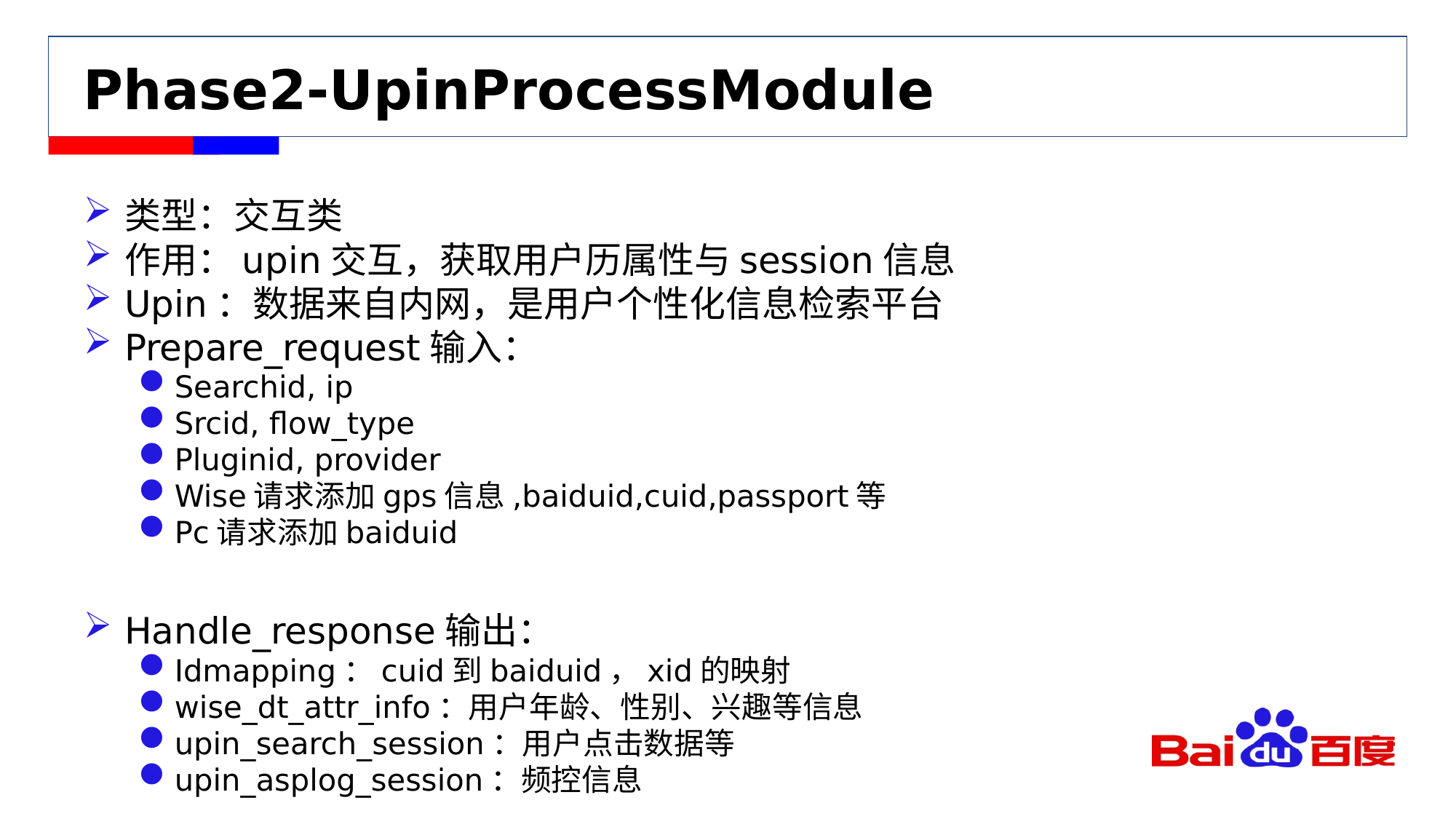

# Phase2-UpinProcessModule
类型：交互类
作用：upin交互，获取用户历属性与session信息
Upin：数据来自内网，是用户个性化信息检索平台
Prepare_request输入：
Searchid, ip
Srcid, flow_type
Pluginid, provider
Wise请求添加gps信息,baiduid,cuid,passport等
Pc请求添加baiduid

Handle_response输出：
Idmapping：cuid到baiduid，xid的映射
wise_dt_attr_info：用户年龄、性别、兴趣等信息
upin_search_session：用户点击数据等
upin_asplog_session：频控信息